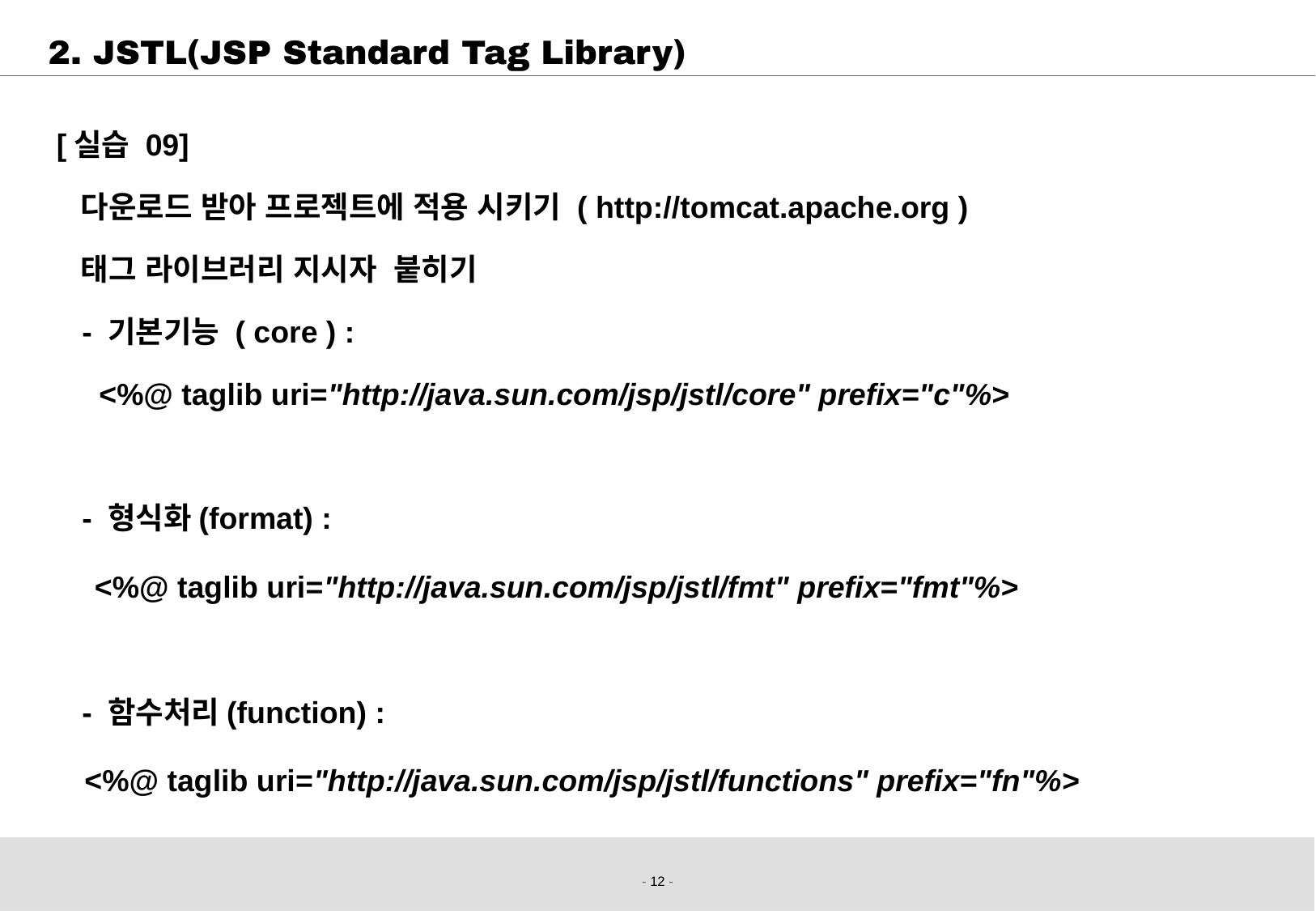

# 2. JSTL(JSP Standard Tag Library)
 [실습 09]
   다운로드 받아 프로젝트에 적용 시키기 ( http://tomcat.apache.org )
   태그 라이브러리 지시자  붙히기
    - 기본기능 ( core ) :
      <%@ taglib uri="http://java.sun.com/jsp/jstl/core" prefix="c"%>

    - 형식화(format) :
     <%@ taglib uri="http://java.sun.com/jsp/jstl/fmt" prefix="fmt"%>

    - 함수처리(function) :
    <%@ taglib uri="http://java.sun.com/jsp/jstl/functions" prefix="fn"%>